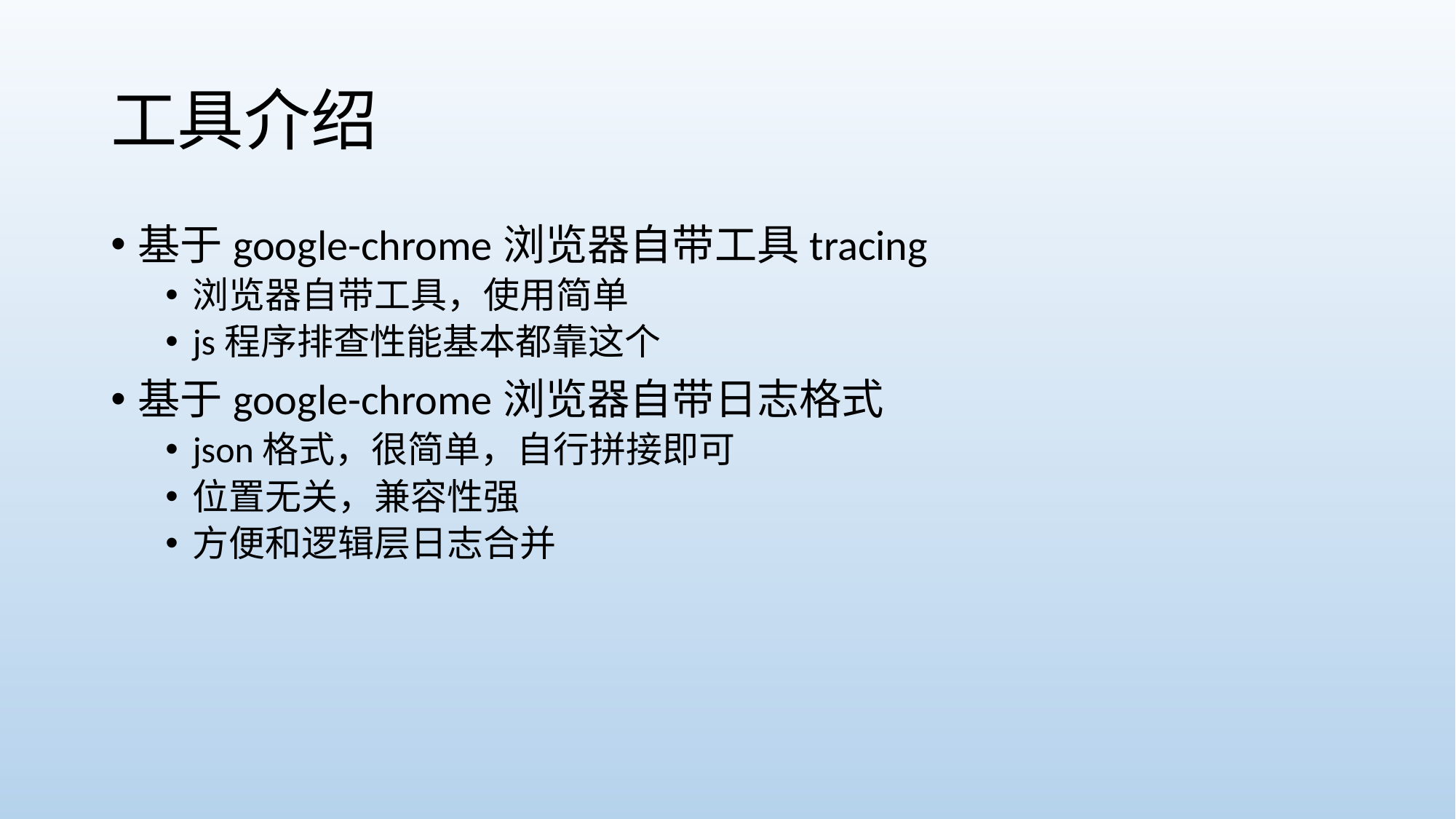

工具介绍
基于google-chrome浏览器自带工具tracing
浏览器自带工具，使用简单
js程序排查性能基本都靠这个
基于google-chrome浏览器自带日志格式
json格式，很简单，自行拼接即可
位置无关，兼容性强
方便和逻辑层日志合并